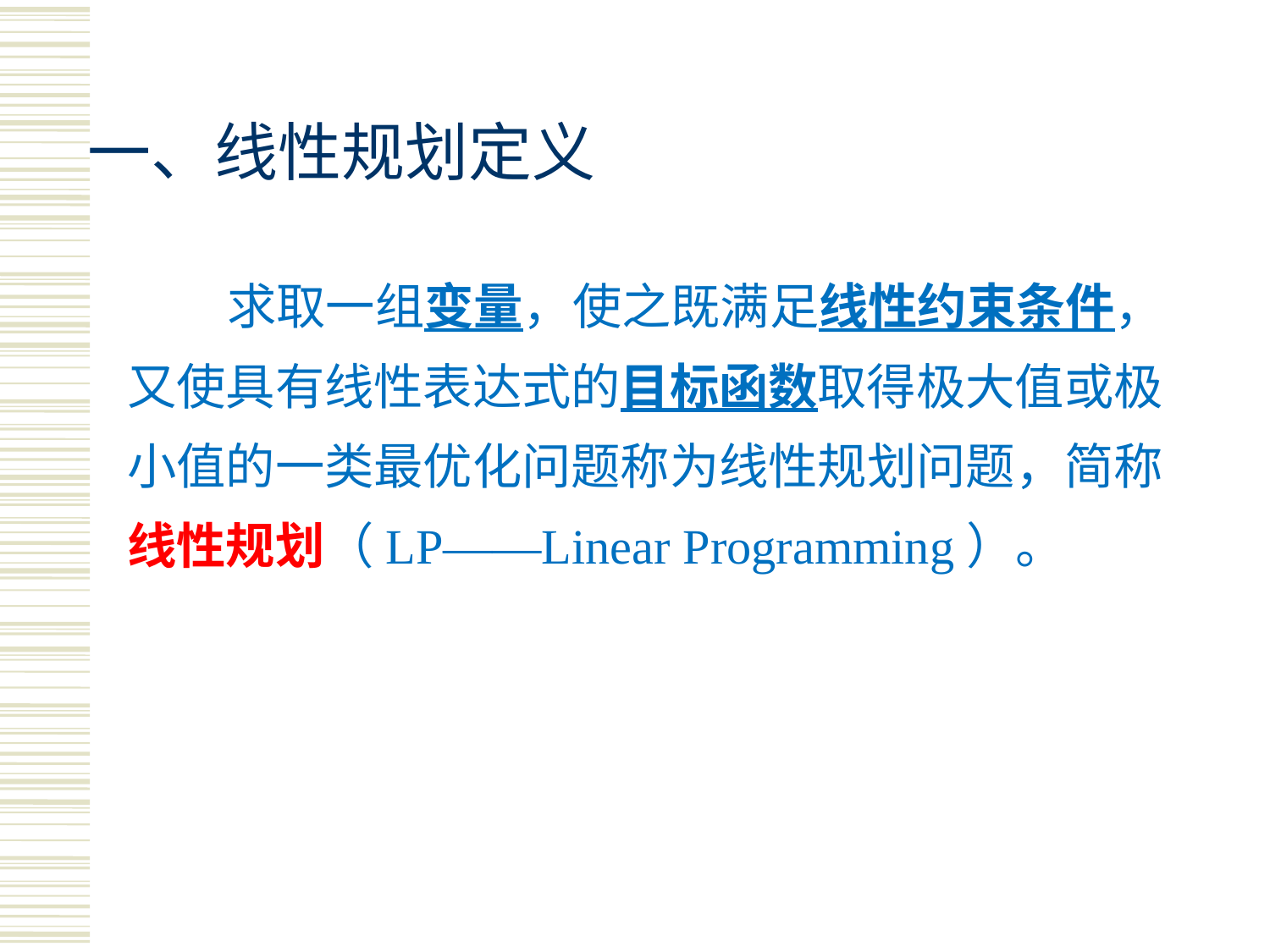

一、线性规划定义
        求取一组变量，使之既满足线性约束条件，
又使具有线性表达式的目标函数取得极大值或极
小值的一类最优化问题称为线性规划问题，简称
线性规划（LP——Linear Programming）。